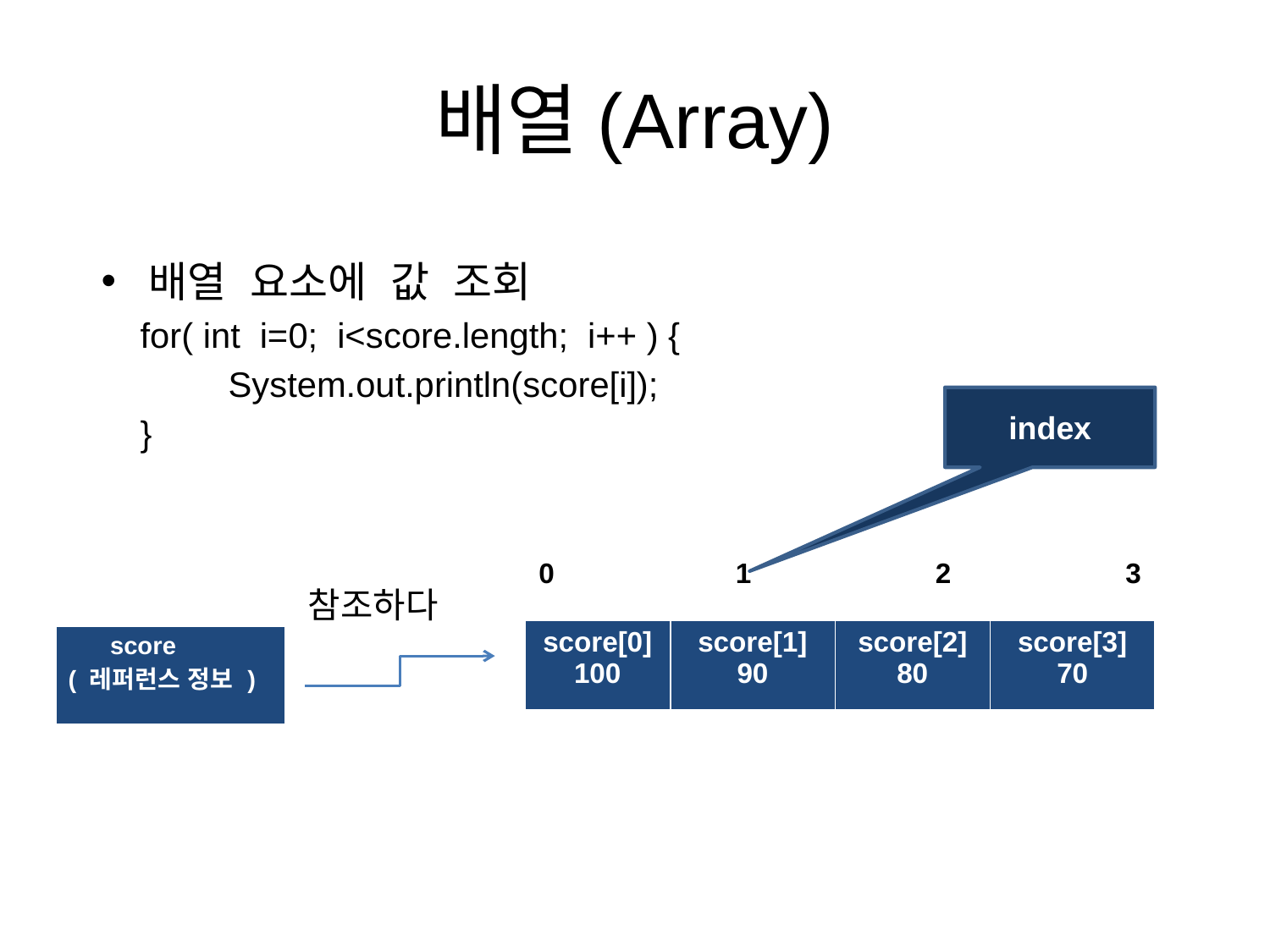

# 배열(Array)

배열  요소에  값  조회
    for( int  i=0;  i<score.length;  i++ ) {
	System.out.println(score[i]);
    }

index
0
1
2
3
참조하다
| score[0] 100 | score[1] 90 | score[2] 80 | score[3] 70 |
| --- | --- | --- | --- |
| score ( 레퍼런스 정보 ) |
| --- |